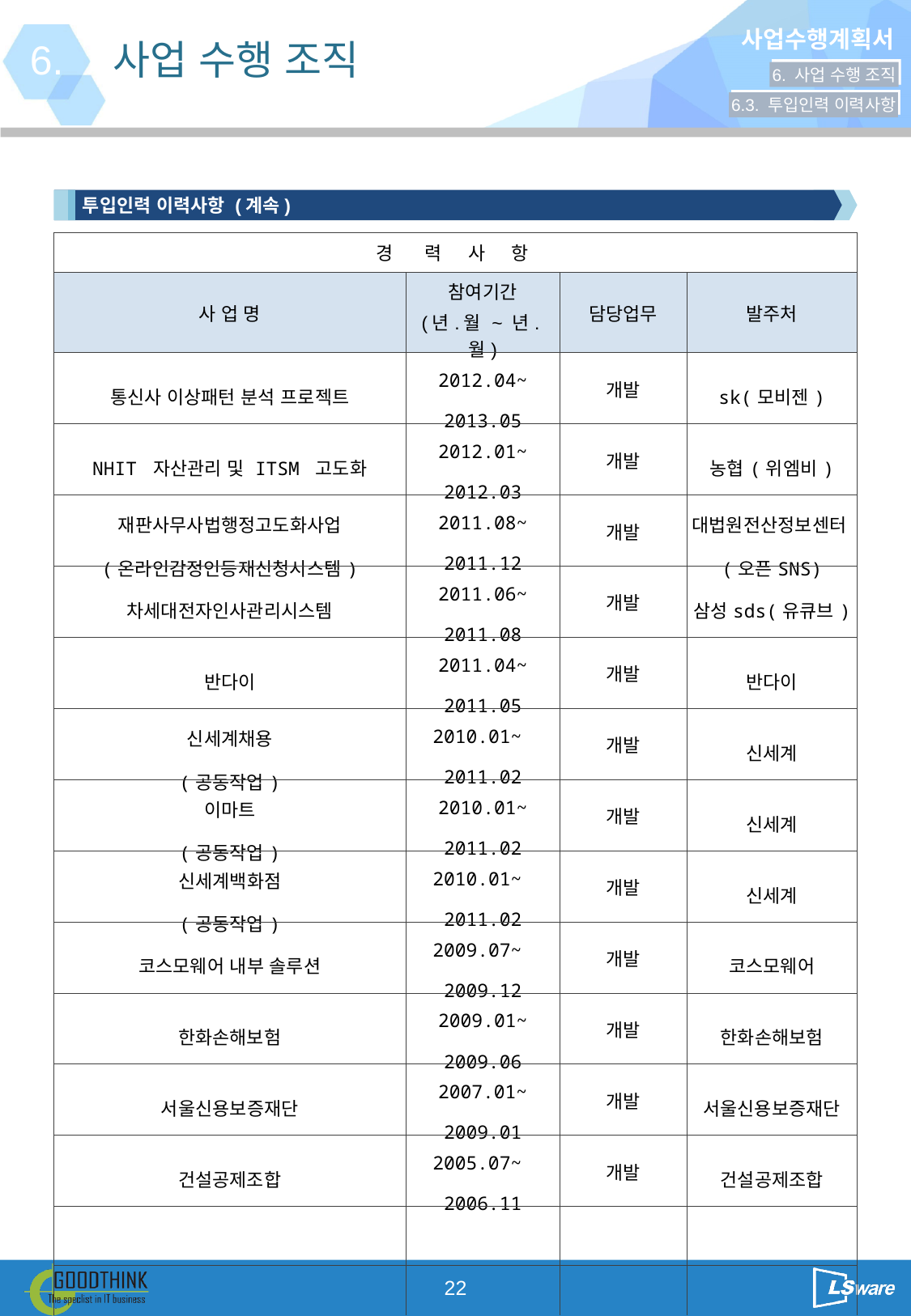

6.
사업 수행 조직
6. 사업 수행 조직
6.3. 투입인력 이력사항

투입인력 이력사항 (계속)
| 경 력 사 항 |  |  |  |
| --- | --- | --- | --- |
| 사 업 명 | 참여기간 (년.월 ~ 년.월) | 담당업무 | 발주처 |
| 통신사 이상패턴 분석 프로젝트 | 2012.04~ 2013.05 | 개발 | sk(모비젠) |
| NHIT 자산관리 및 ITSM 고도화 | 2012.01~ 2012.03 | 개발 | 농협(위엠비) |
| 재판사무사법행정고도화사업 (온라인감정인등재신청시스템) | 2011.08~ 2011.12 | 개발 | 대법원전산정보센터(오픈SNS) |
| 차세대전자인사관리시스템 | 2011.06~ 2011.08 | 개발 | 삼성sds(유큐브) |
| 반다이 | 2011.04~ 2011.05 | 개발 | 반다이 |
| 신세계채용 (공동작업) | 2010.01~ 2011.02 | 개발 | 신세계 |
| 이마트 (공동작업) | 2010.01~ 2011.02 | 개발 | 신세계 |
| 신세계백화점 (공동작업) | 2010.01~ 2011.02 | 개발 | 신세계 |
| 코스모웨어 내부 솔루션 | 2009.07~ 2009.12 | 개발 | 코스모웨어 |
| 한화손해보험 | 2009.01~ 2009.06 | 개발 | 한화손해보험 |
| 서울신용보증재단 | 2007.01~ 2009.01 | 개발 | 서울신용보증재단 |
| 건설공제조합 | 2005.07~ 2006.11 | 개발 | 건설공제조합 |
|  |  |  |  |
|  |  |  |  |
|  |  |  |  |